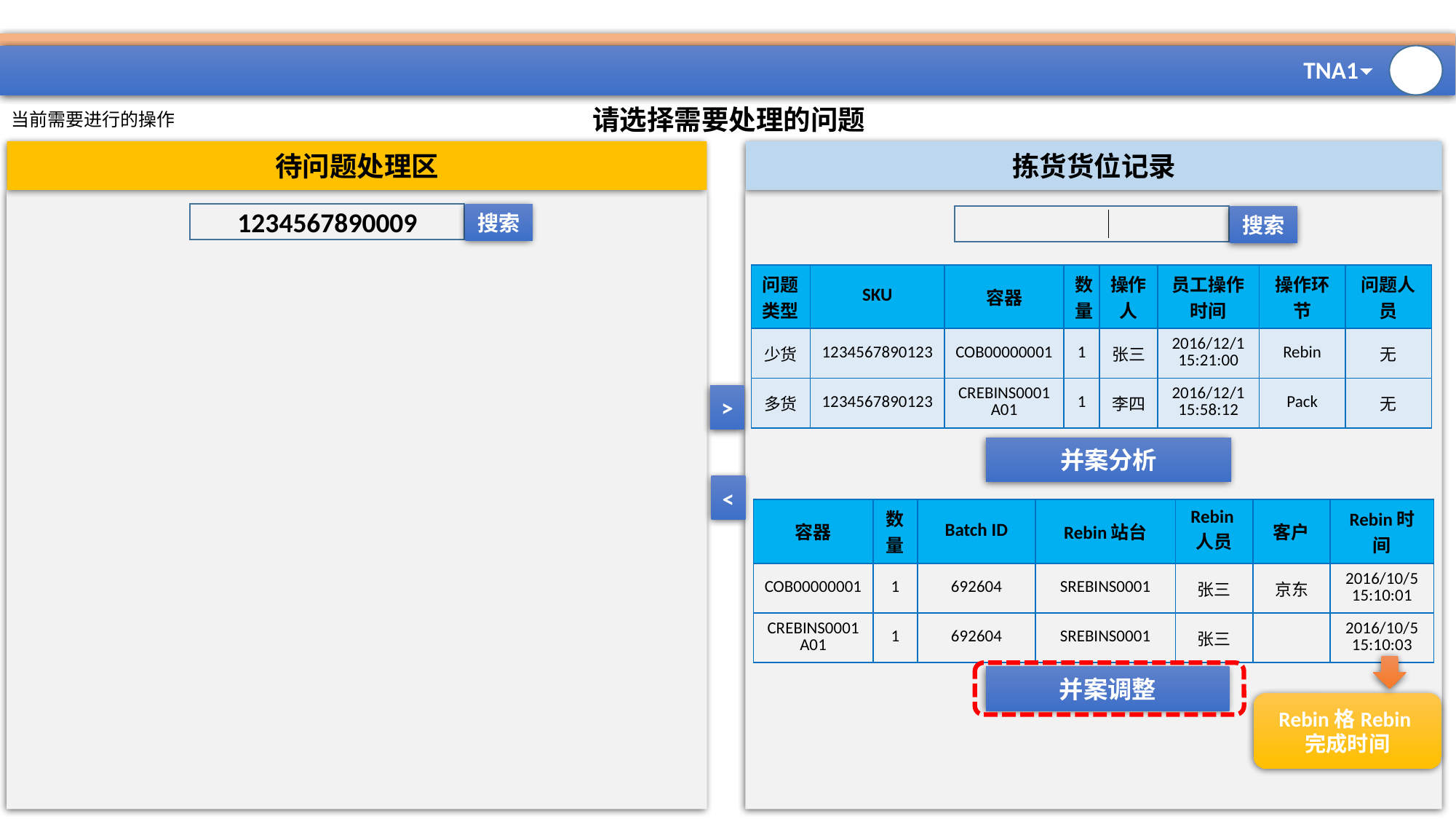

#
请选择需要处理的问题
当前需要进行的操作
待问题处理区

拣货货位记录

1234567890009
搜索

搜索
| 问题类型 | SKU | 容器 | 数量 | 操作人 | 员工操作时间 | 操作环节 | 问题人员 |
| --- | --- | --- | --- | --- | --- | --- | --- |
| 少货 | 1234567890123 | COB00000001 | 1 | 张三 | 2016/12/1 15:21:00 | Rebin | 无 |
| 多货 | 1234567890123 | CREBINS0001A01 | 1 | 李四 | 2016/12/1 15:58:12 | Pack | 无 |
>
并案分析
<
| 容器 | 数量 | Batch ID | Rebin站台 | Rebin人员 | 客户 | Rebin时间 |
| --- | --- | --- | --- | --- | --- | --- |
| COB00000001 | 1 | 692604 | SREBINS0001 | 张三 | 京东 | 2016/10/5 15:10:01 |
| CREBINS0001A01 | 1 | 692604 | SREBINS0001 | 张三 |  | 2016/10/5 15:10:03 |

并案调整
Rebin格Rebin完成时间